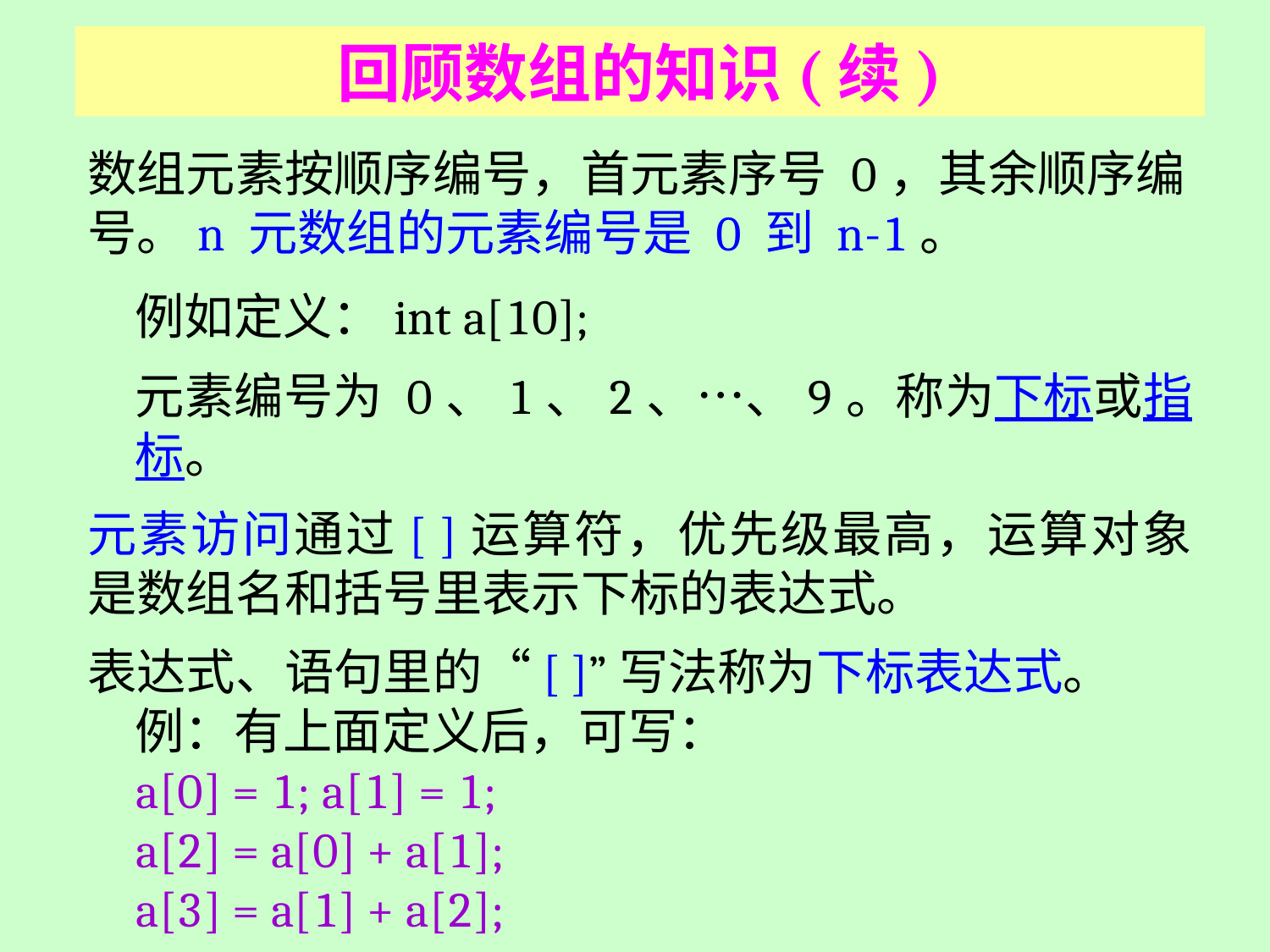

# 回顾数组的知识(续)
数组元素按顺序编号，首元素序号 0，其余顺序编号。n 元数组的元素编号是 0 到 n-1。
	例如定义：int a[10];
	元素编号为 0、1、2、…、9。称为下标或指标。
元素访问通过[ ]运算符，优先级最高，运算对象是数组名和括号里表示下标的表达式。
表达式、语句里的“[ ]”写法称为下标表达式。
	例：有上面定义后，可写：
	a[0] = 1; a[1] = 1;
	a[2] = a[0] + a[1];
	a[3] = a[1] + a[2];
41